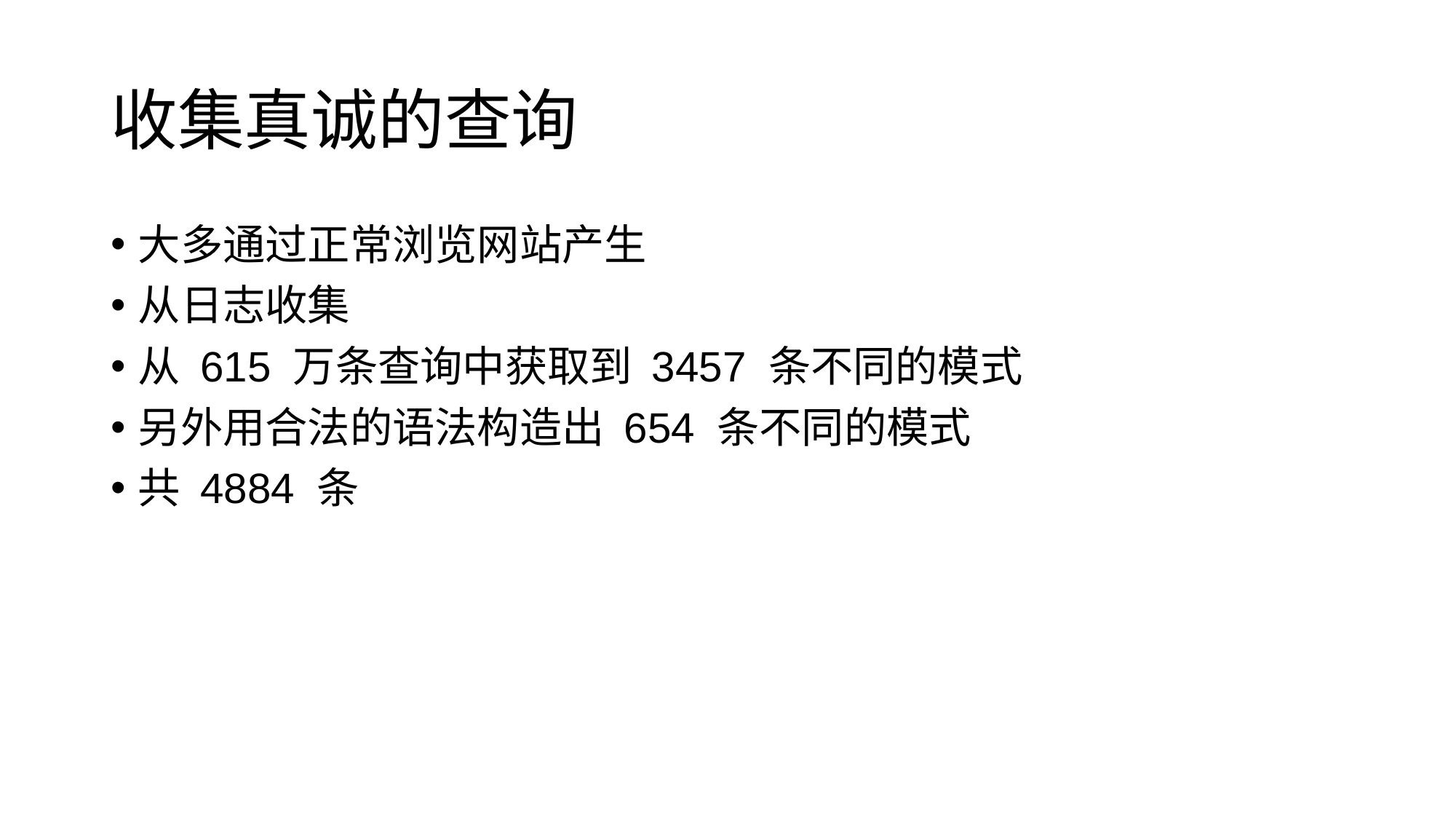

# 收集真诚的查询
大多通过正常浏览网站产生
从日志收集
从 615 万条查询中获取到 3457 条不同的模式
另外用合法的语法构造出 654 条不同的模式
共 4884 条